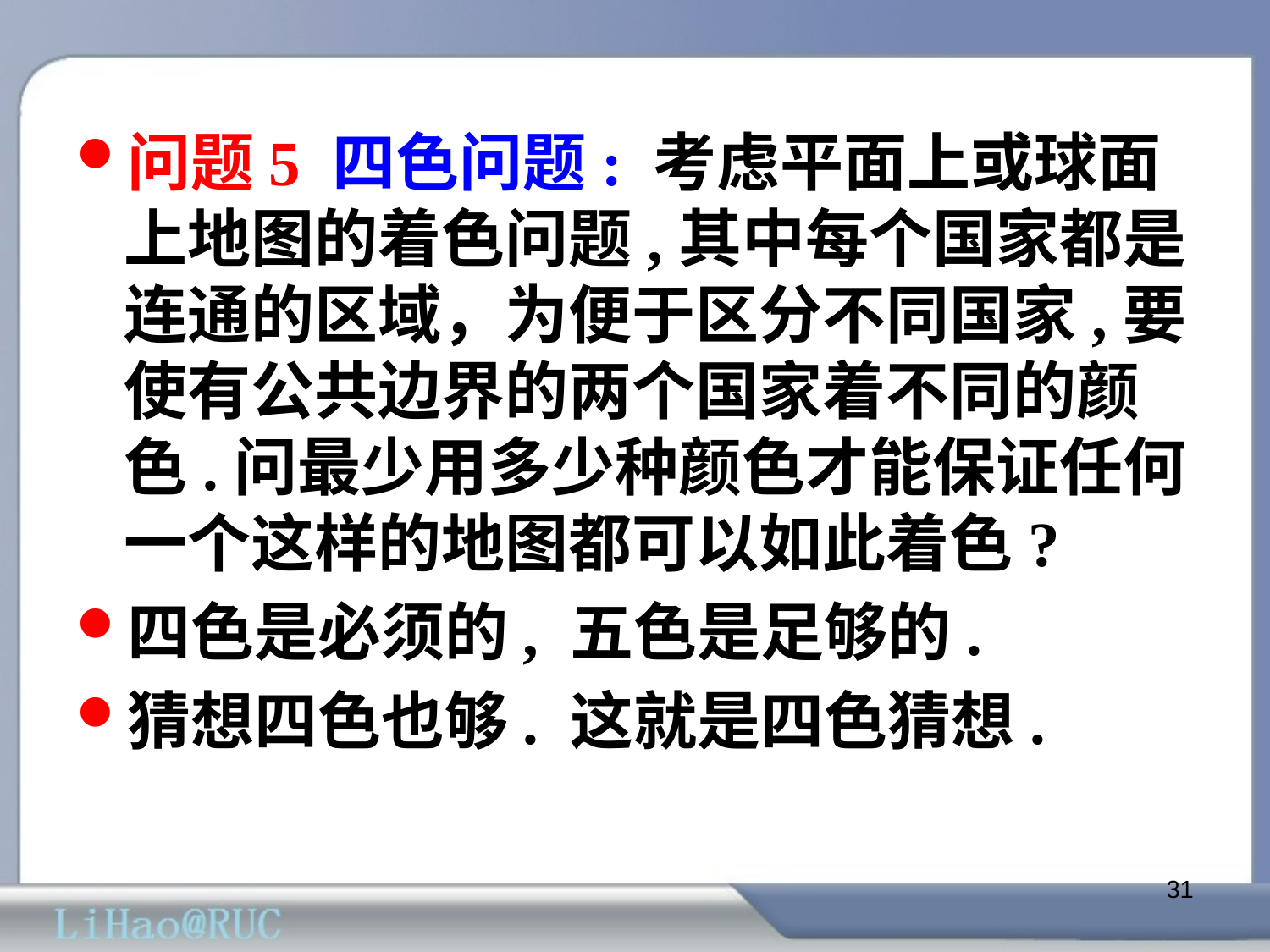

问题5 四色问题: 考虑平面上或球面上地图的着色问题,其中每个国家都是连通的区域，为便于区分不同国家,要使有公共边界的两个国家着不同的颜色.问最少用多少种颜色才能保证任何一个这样的地图都可以如此着色?
四色是必须的, 五色是足够的.
猜想四色也够. 这就是四色猜想.
31